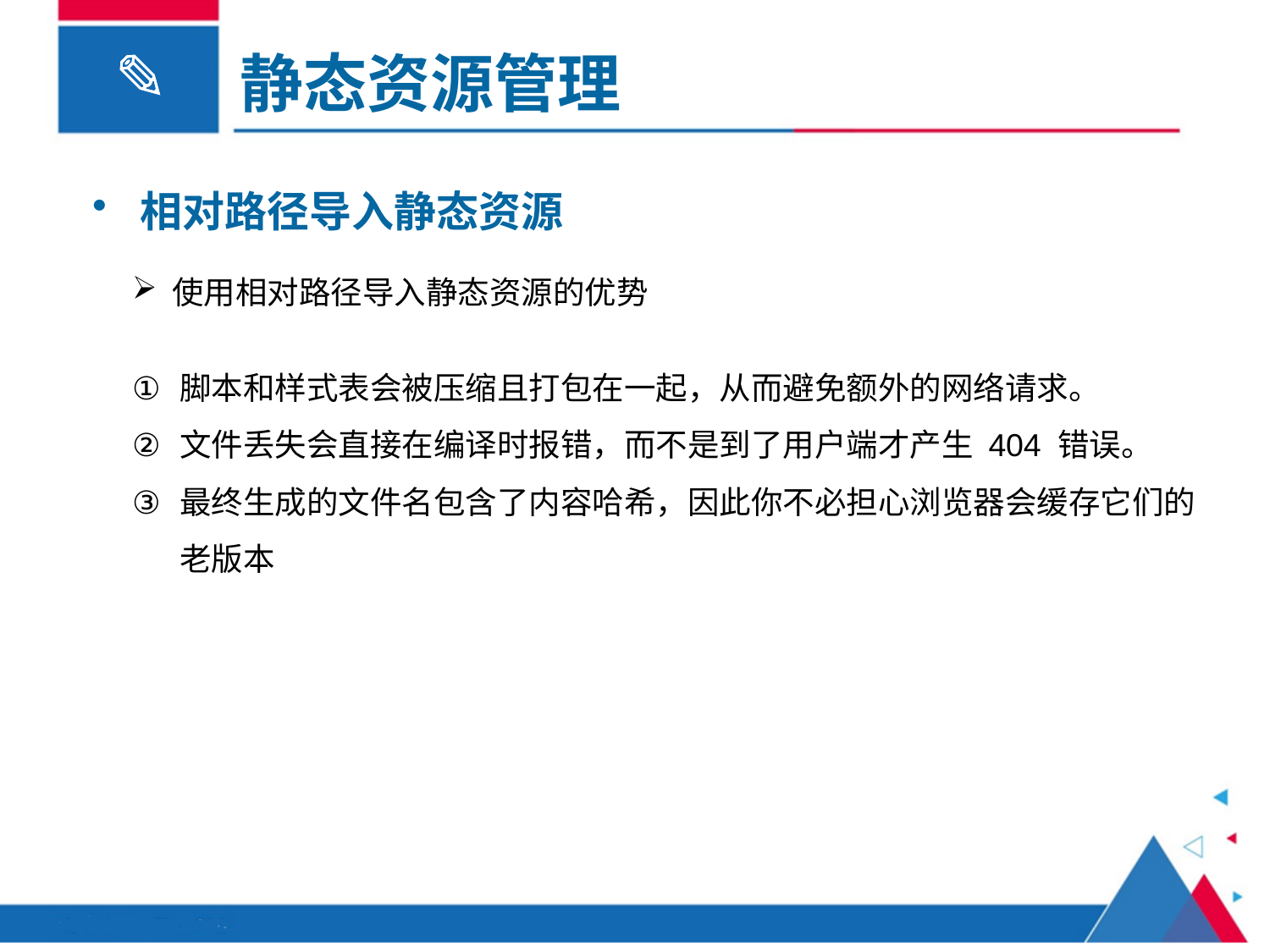

静态资源管理
相对路径导入静态资源
使用相对路径导入静态资源的优势

脚本和样式表会被压缩且打包在一起，从而避免额外的网络请求。
文件丢失会直接在编译时报错，而不是到了用户端才产生 404 错误。
最终生成的文件名包含了内容哈希，因此你不必担心浏览器会缓存它们的老版本